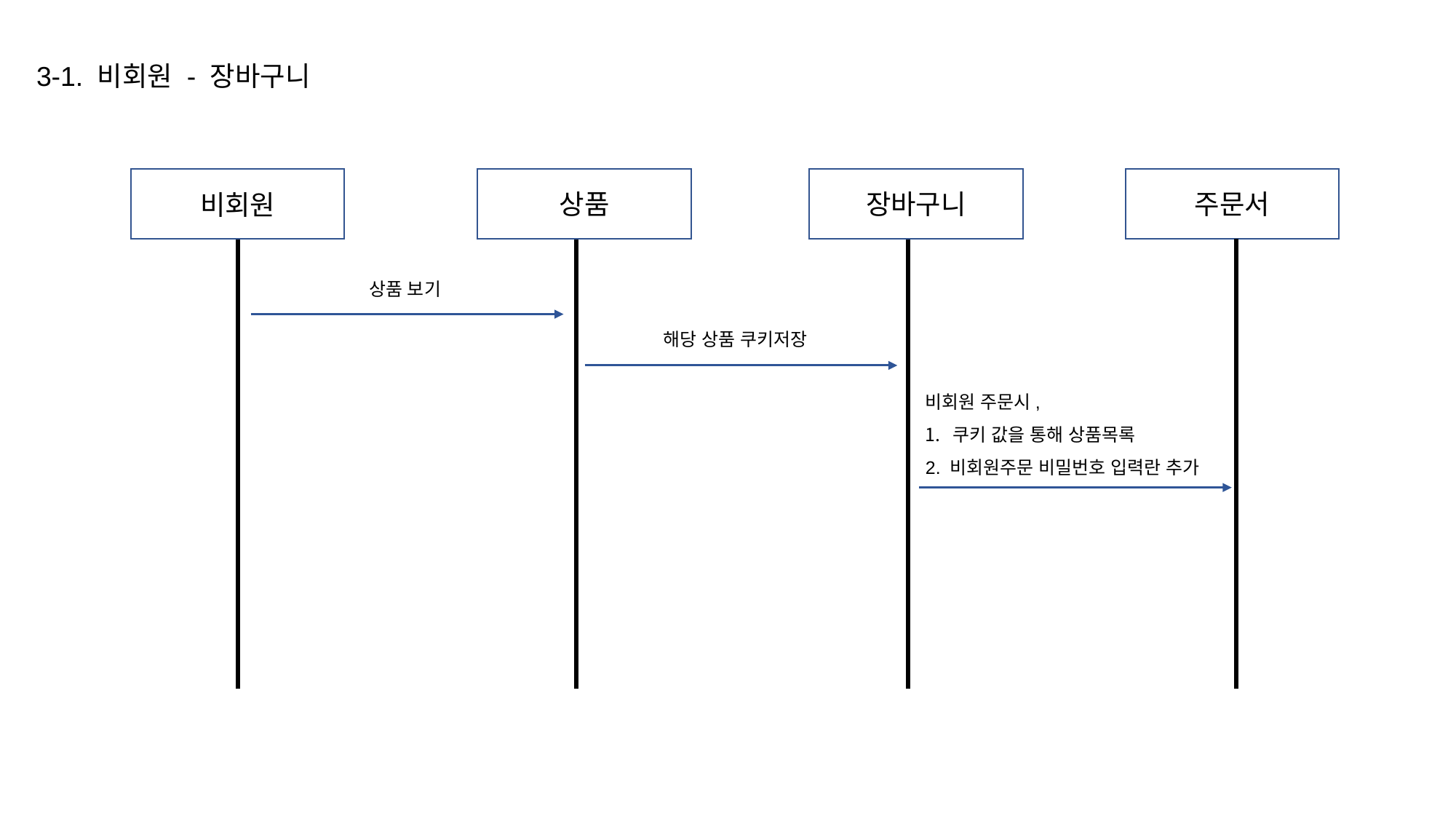

3-1. 비회원 - 장바구니

상품
장바구니
주문서
비회원
상품 보기
해당 상품 쿠키저장
비회원 주문시,
쿠키 값을 통해 상품목록
2. 비회원주문 비밀번호 입력란 추가